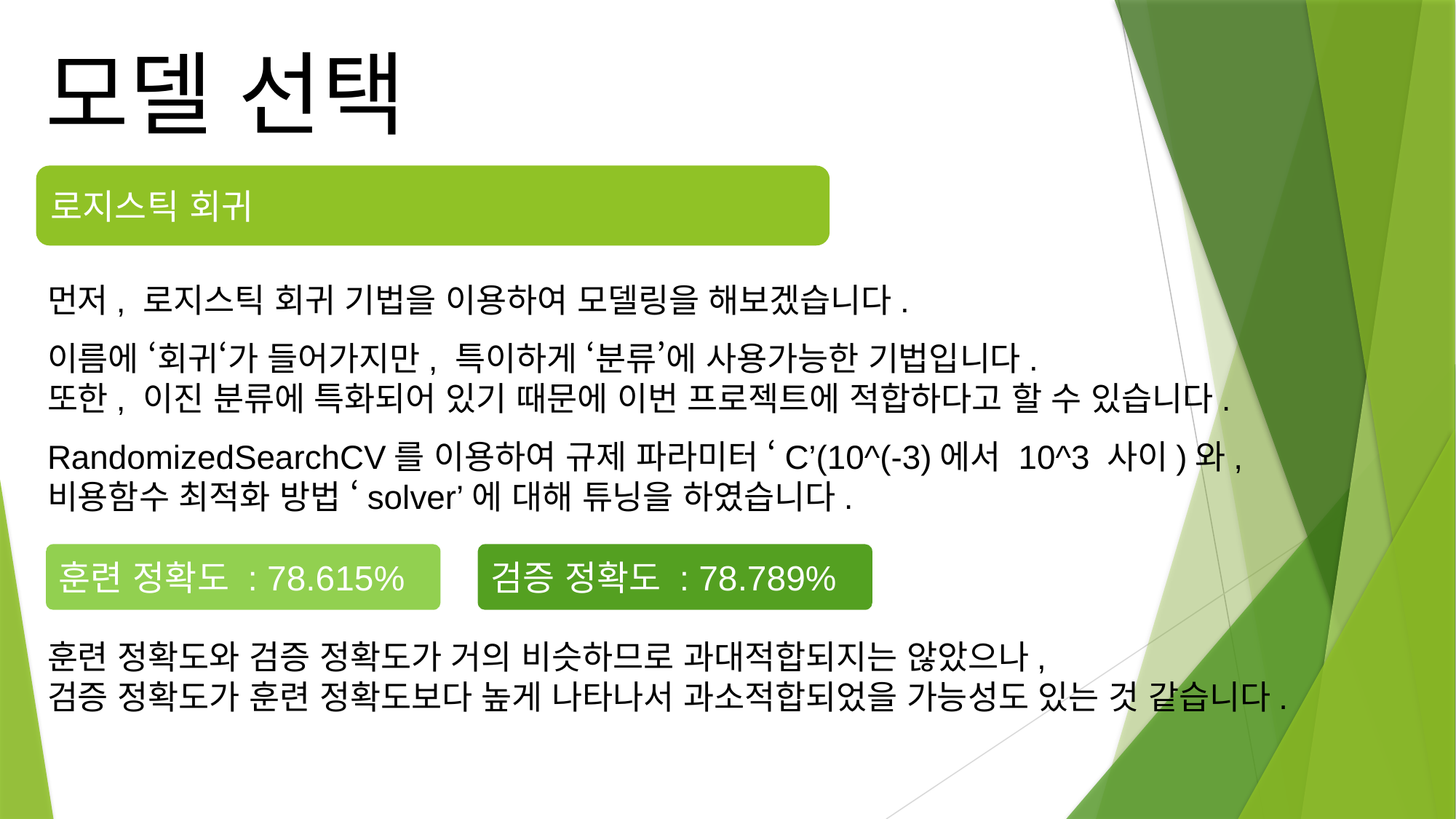

모델 선택
로지스틱 회귀
먼저, 로지스틱 회귀 기법을 이용하여 모델링을 해보겠습니다.

이름에 ‘회귀‘가 들어가지만, 특이하게 ‘분류’에 사용가능한 기법입니다.
또한, 이진 분류에 특화되어 있기 때문에 이번 프로젝트에 적합하다고 할 수 있습니다.

RandomizedSearchCV를 이용하여 규제 파라미터 ‘C’(10^(-3)에서 10^3 사이)와,
비용함수 최적화 방법 ‘solver’에 대해 튜닝을 하였습니다.

훈련 정확도와 검증 정확도가 거의 비슷하므로 과대적합되지는 않았으나,
검증 정확도가 훈련 정확도보다 높게 나타나서 과소적합되었을 가능성도 있는 것 같습니다.
훈련 정확도 : 78.615%
검증 정확도 : 78.789%